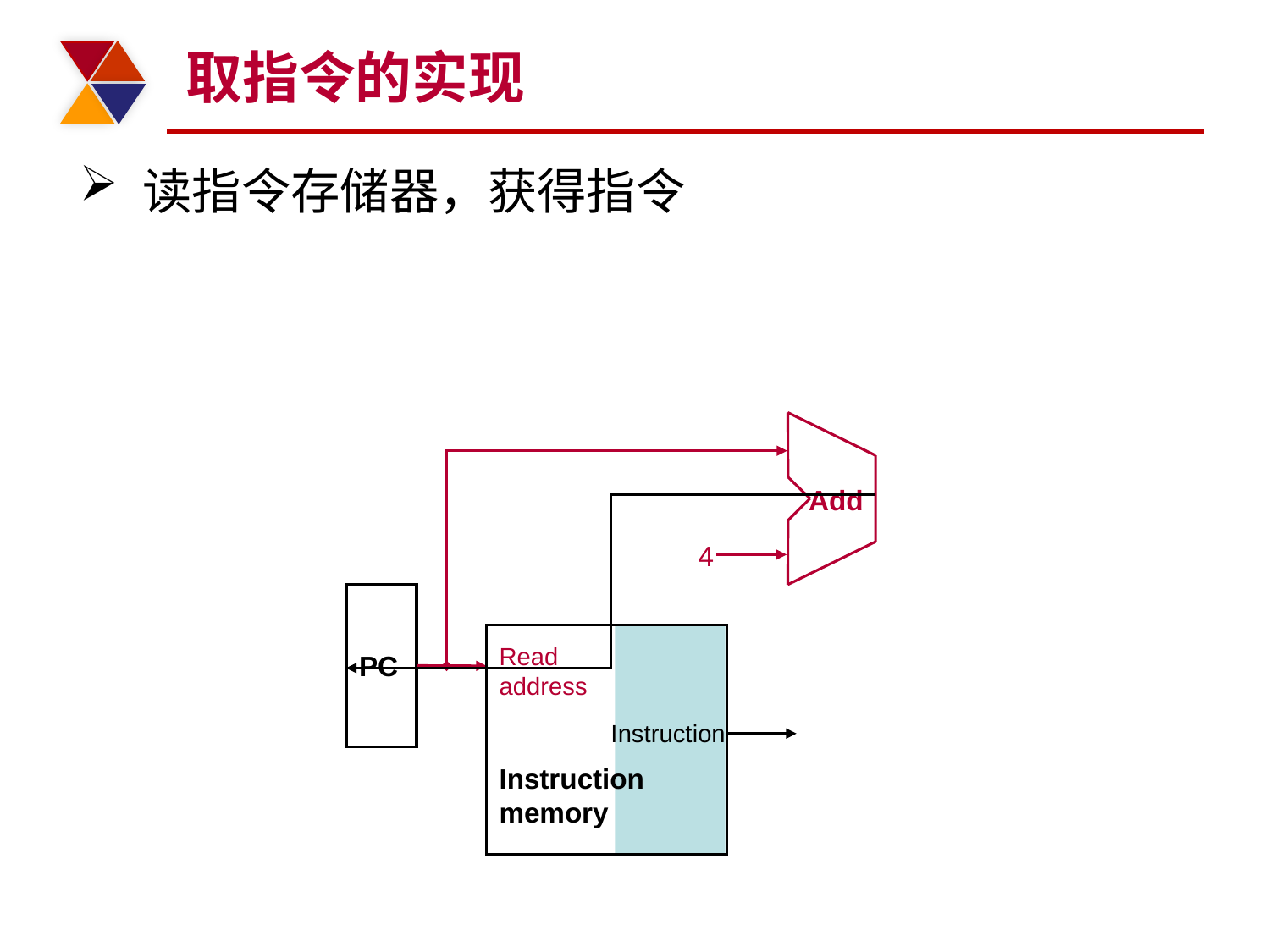

# 取指令的实现
读指令存储器，获得指令

Add
4

PC

Read
address
Instruction
Instruction
memory